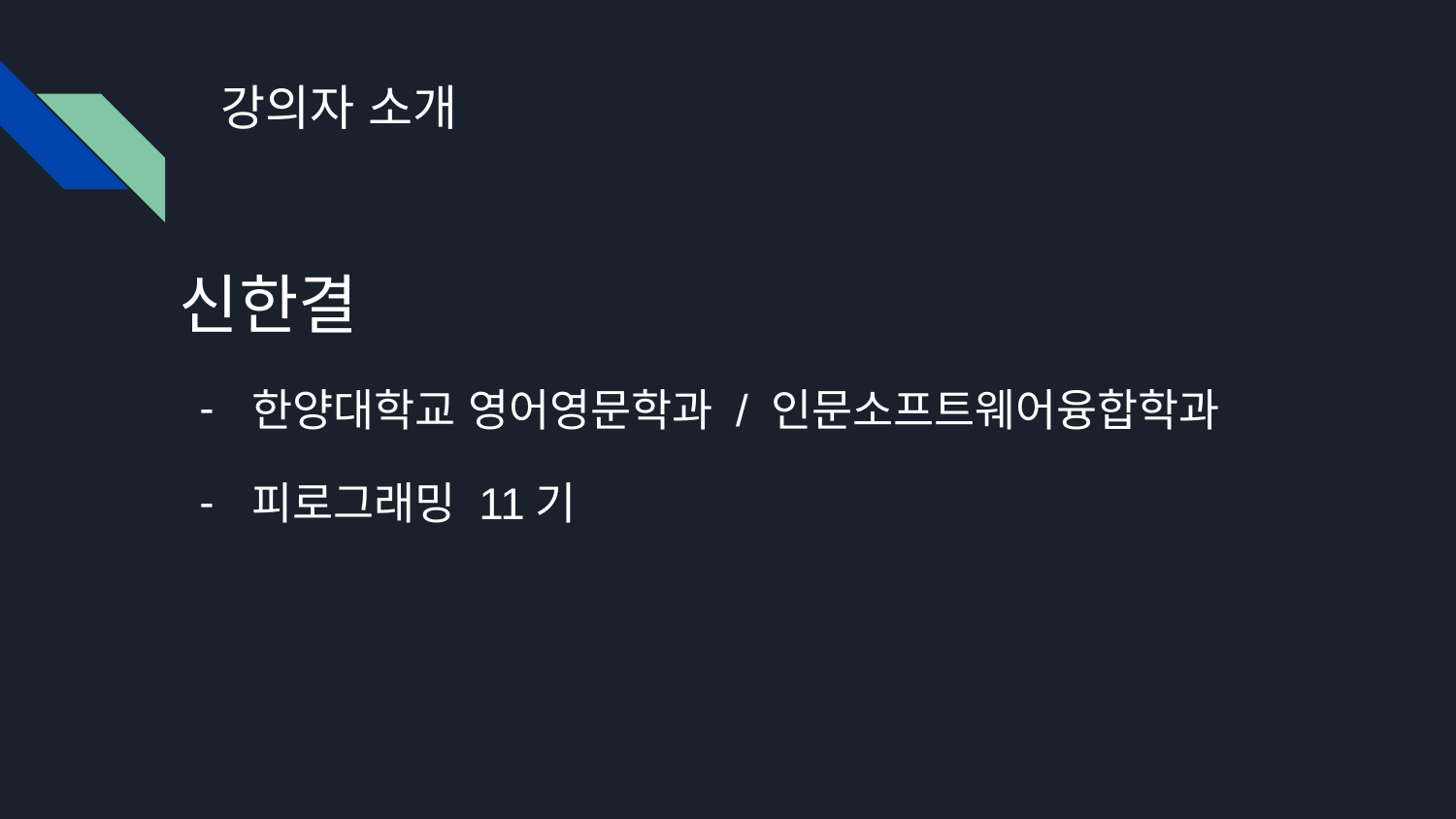

# 강의자 소개
신한결
한양대학교 영어영문학과 / 인문소프트웨어융합학과
피로그래밍 11기